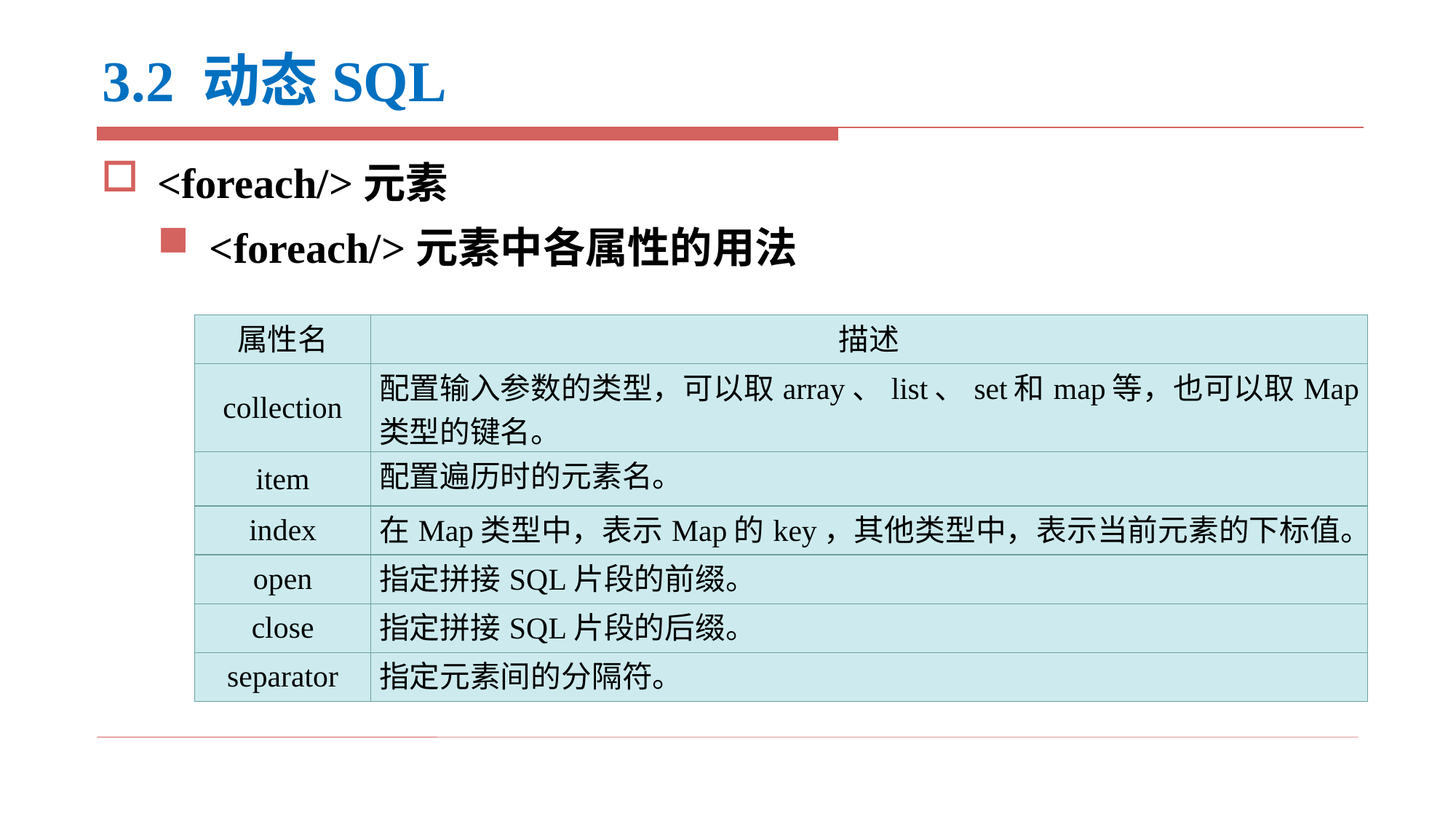

# 3.2 动态SQL
<foreach/>元素
<foreach/>元素中各属性的用法
| 属性名 | 描述 |
| --- | --- |
| collection | 配置输入参数的类型，可以取array、list、set和map等，也可以取Map类型的键名。 |
| item | 配置遍历时的元素名。 |
| index | 在Map类型中，表示Map的key，其他类型中，表示当前元素的下标值。 |
| open | 指定拼接SQL片段的前缀。 |
| close | 指定拼接SQL片段的后缀。 |
| separator | 指定元素间的分隔符。 |
29